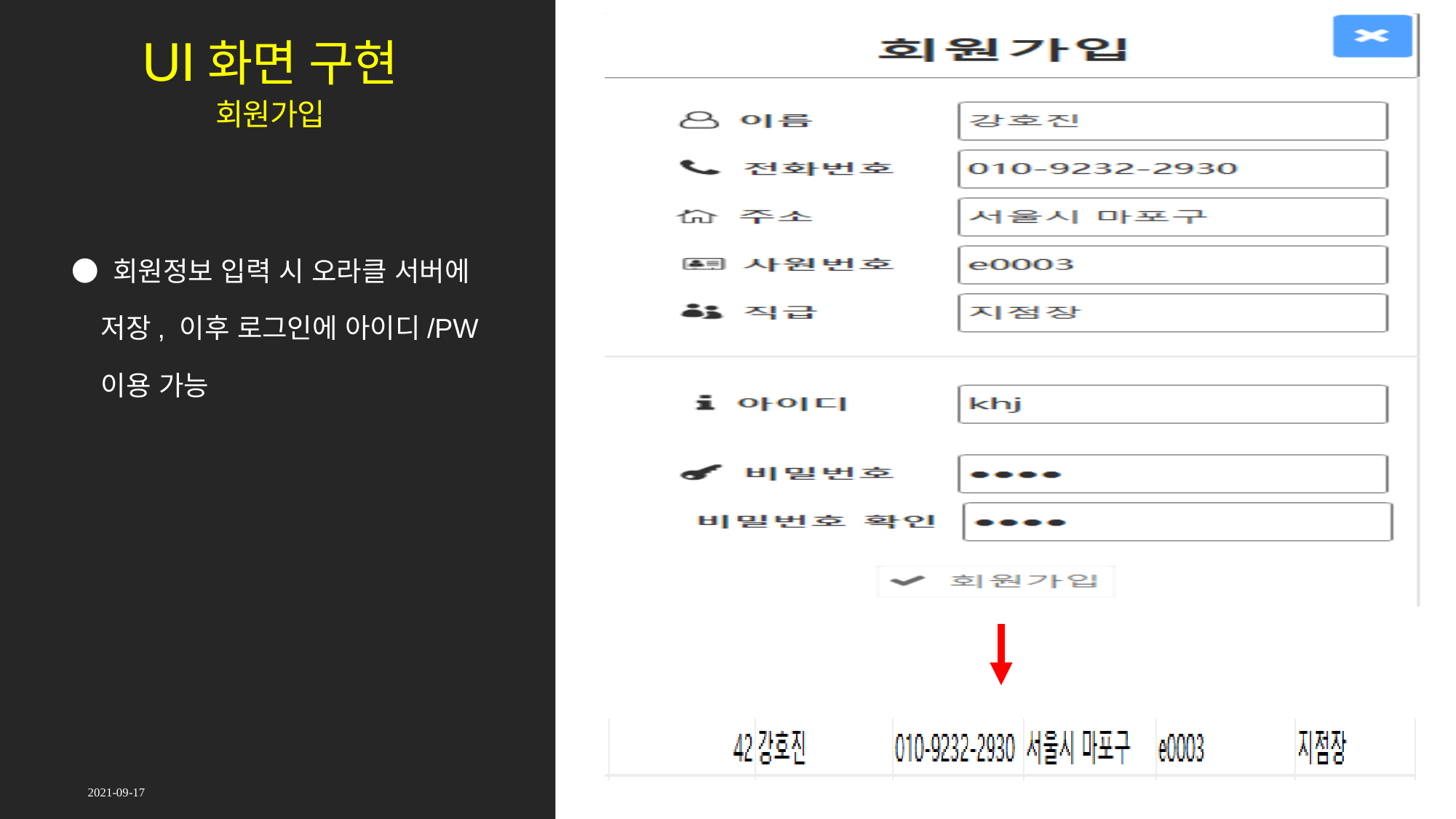

# UI화면 구현
회원가입
● 회원정보 입력 시 오라클 서버에
   저장, 이후 로그인에 아이디/PW
   이용 가능

2021-09-17